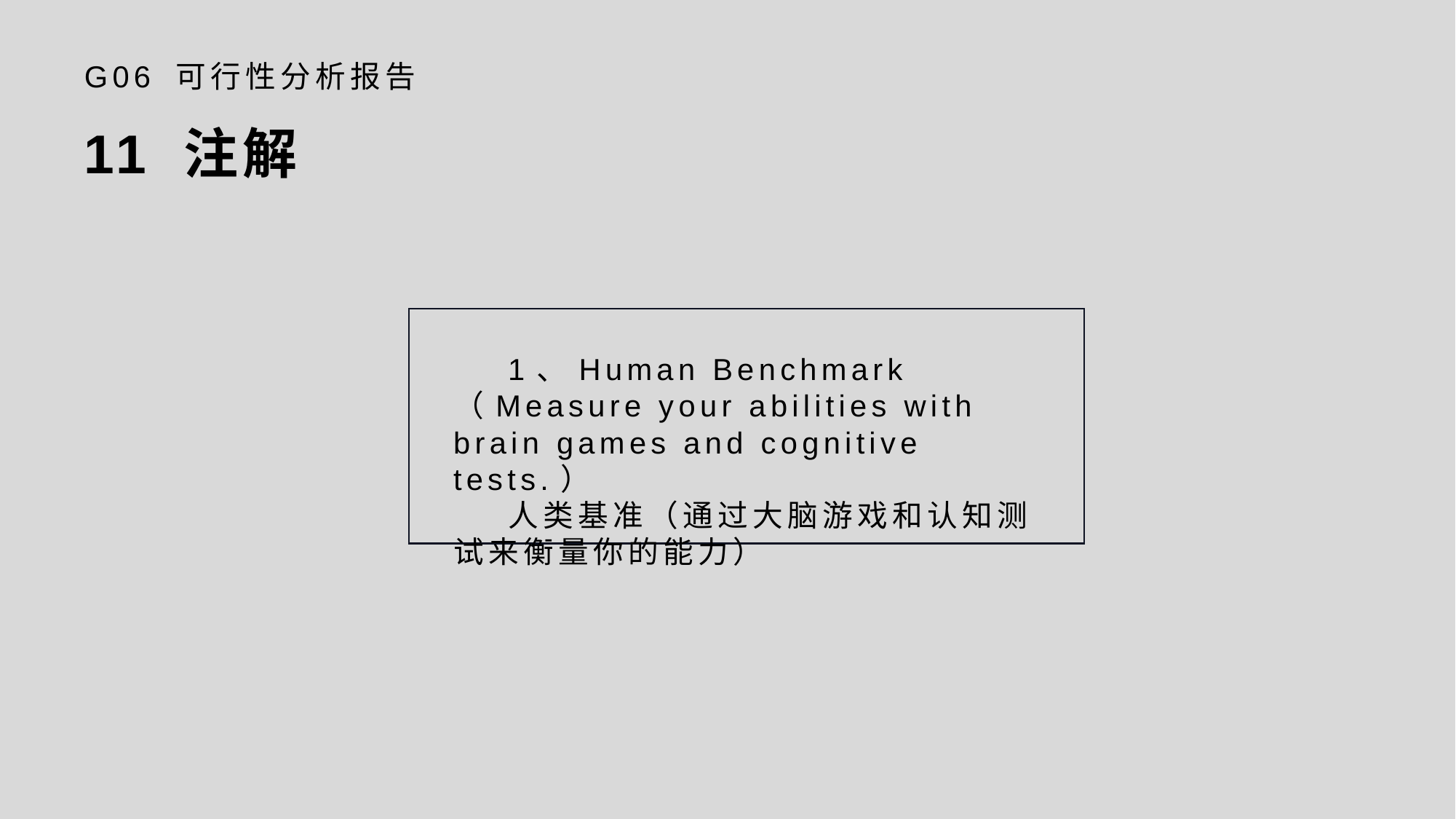

G06 可行性分析报告
11 注解

1、Human Benchmark （Measure your abilities with brain games and cognitive tests.）
人类基准（通过大脑游戏和认知测试来衡量你的能力）